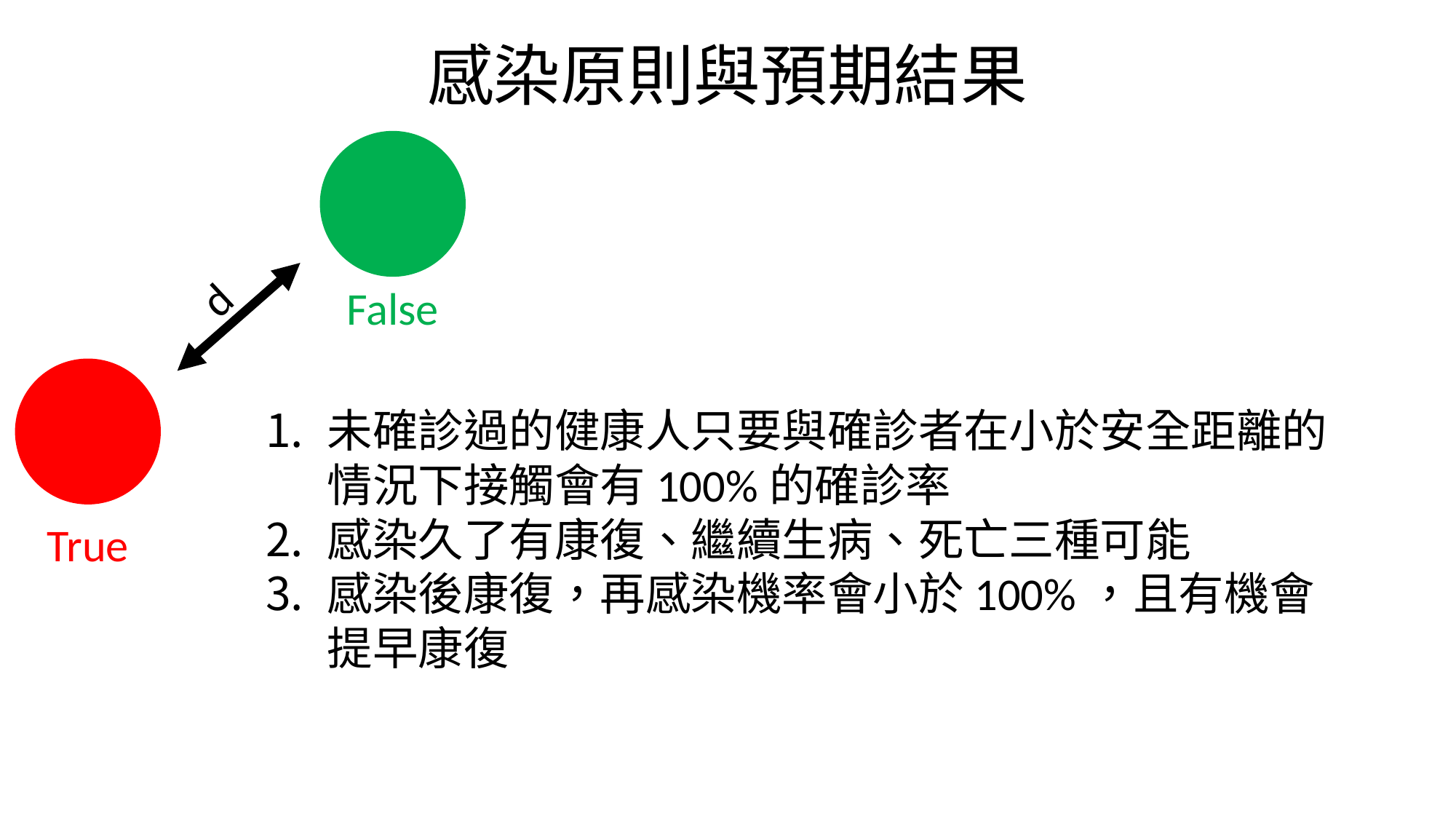

# 感染原則與預期結果

d
False

True
未確診過的健康人只要與確診者在小於安全距離的情況下接觸會有100%的確診率
感染久了有康復、繼續生病、死亡三種可能
感染後康復，再感染機率會小於100%，且有機會提早康復